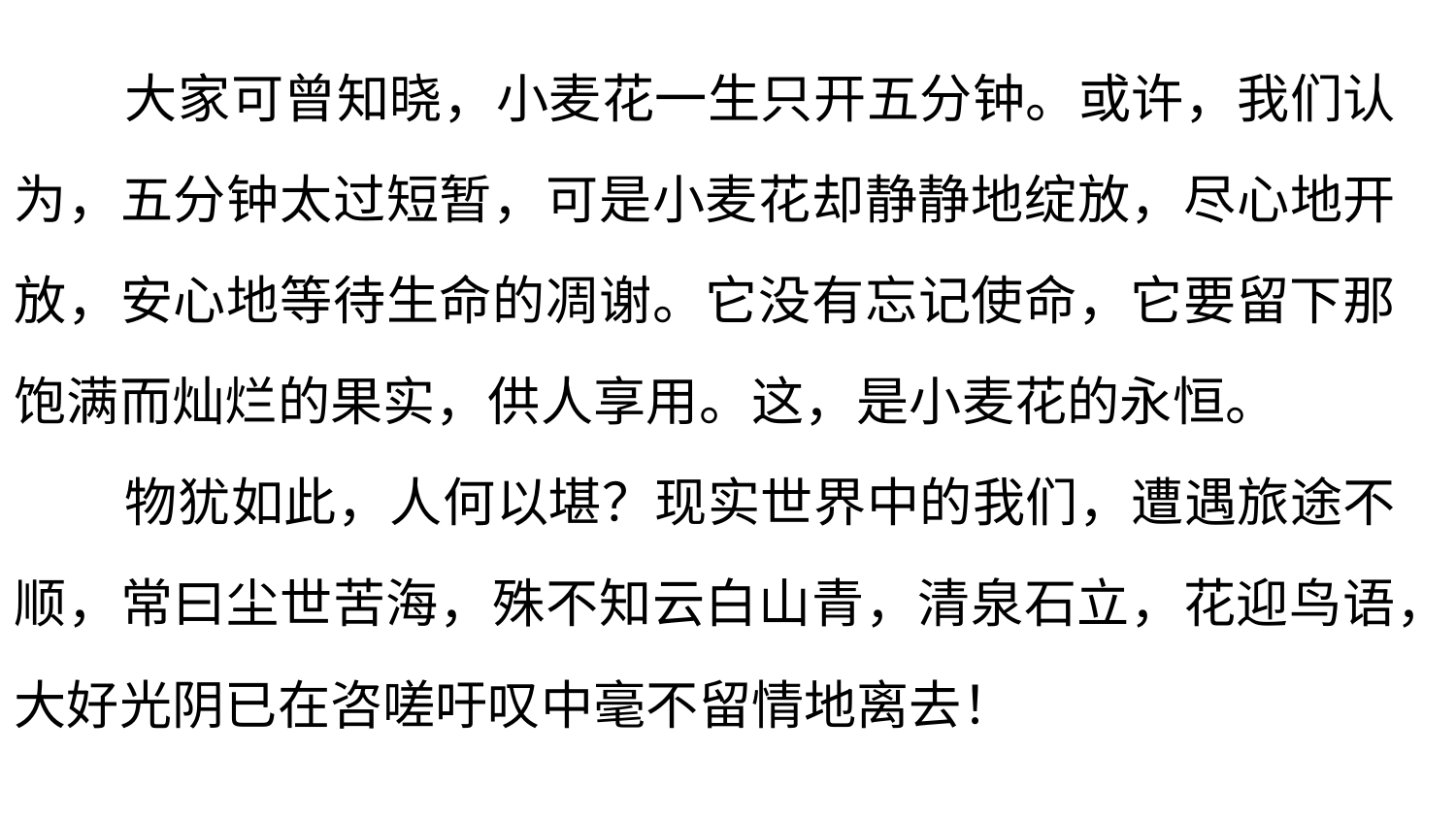

大家可曾知晓，小麦花一生只开五分钟。或许，我们认为，五分钟太过短暂，可是小麦花却静静地绽放，尽心地开放，安心地等待生命的凋谢。它没有忘记使命，它要留下那饱满而灿烂的果实，供人享用。这，是小麦花的永恒。
        物犹如此，人何以堪？现实世界中的我们，遭遇旅途不顺，常曰尘世苦海，殊不知云白山青，清泉石立，花迎鸟语，大好光阴已在咨嗟吁叹中毫不留情地离去！